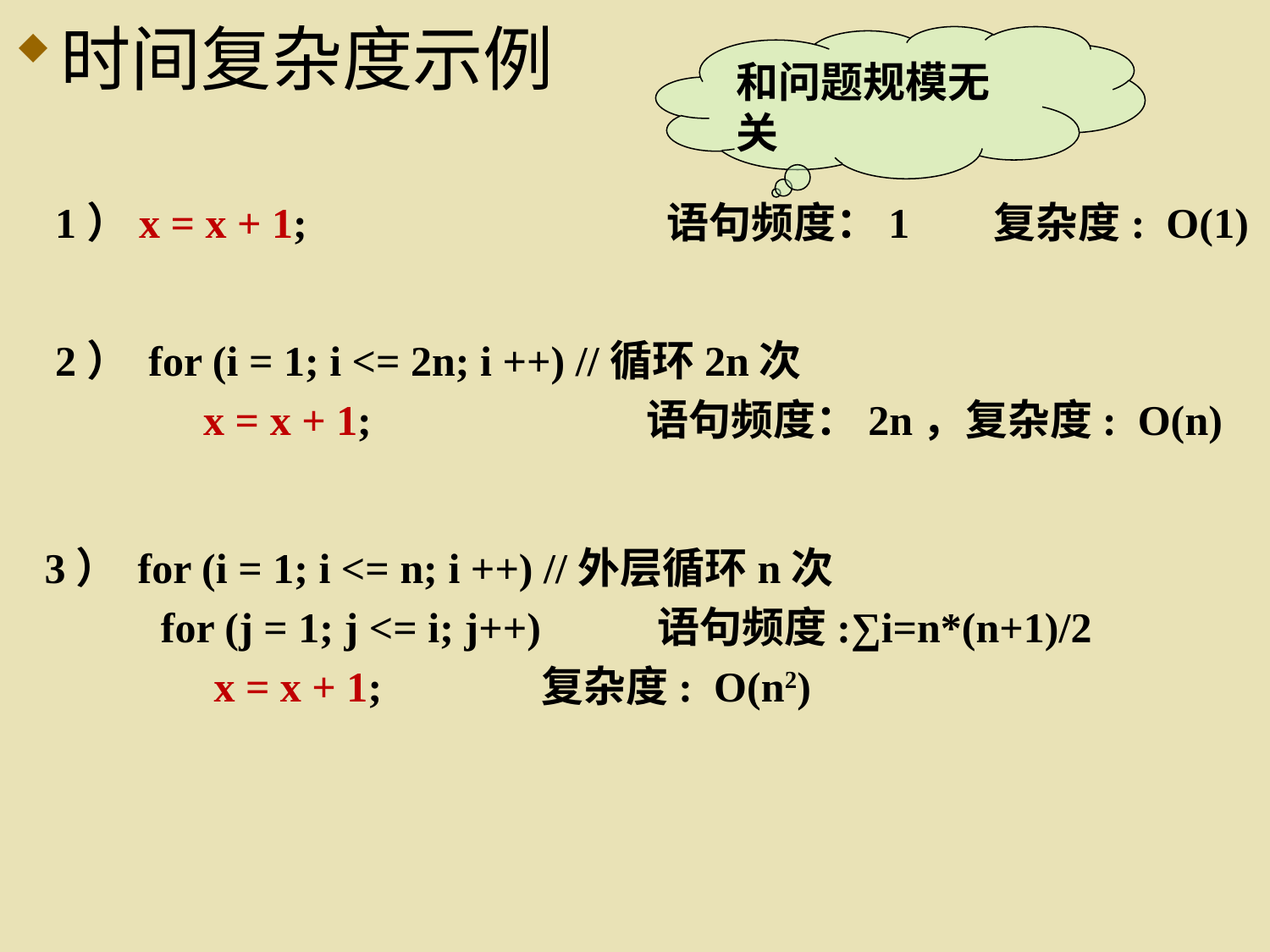

时间复杂度示例
和问题规模无关
1）x = x + 1;                                 语句频度：1       复杂度:  O(1)
2） for (i = 1; i <= 2n; i ++) //循环2n次
              x = x + 1;                         语句频度：2n，复杂度:  O(n)
3） for (i = 1; i <= n; i ++) //外层循环n次
           for (j = 1; j <= i; j++)          语句频度:∑i=n*(n+1)/2
                x = x + 1; 	          复杂度:  O(n2)